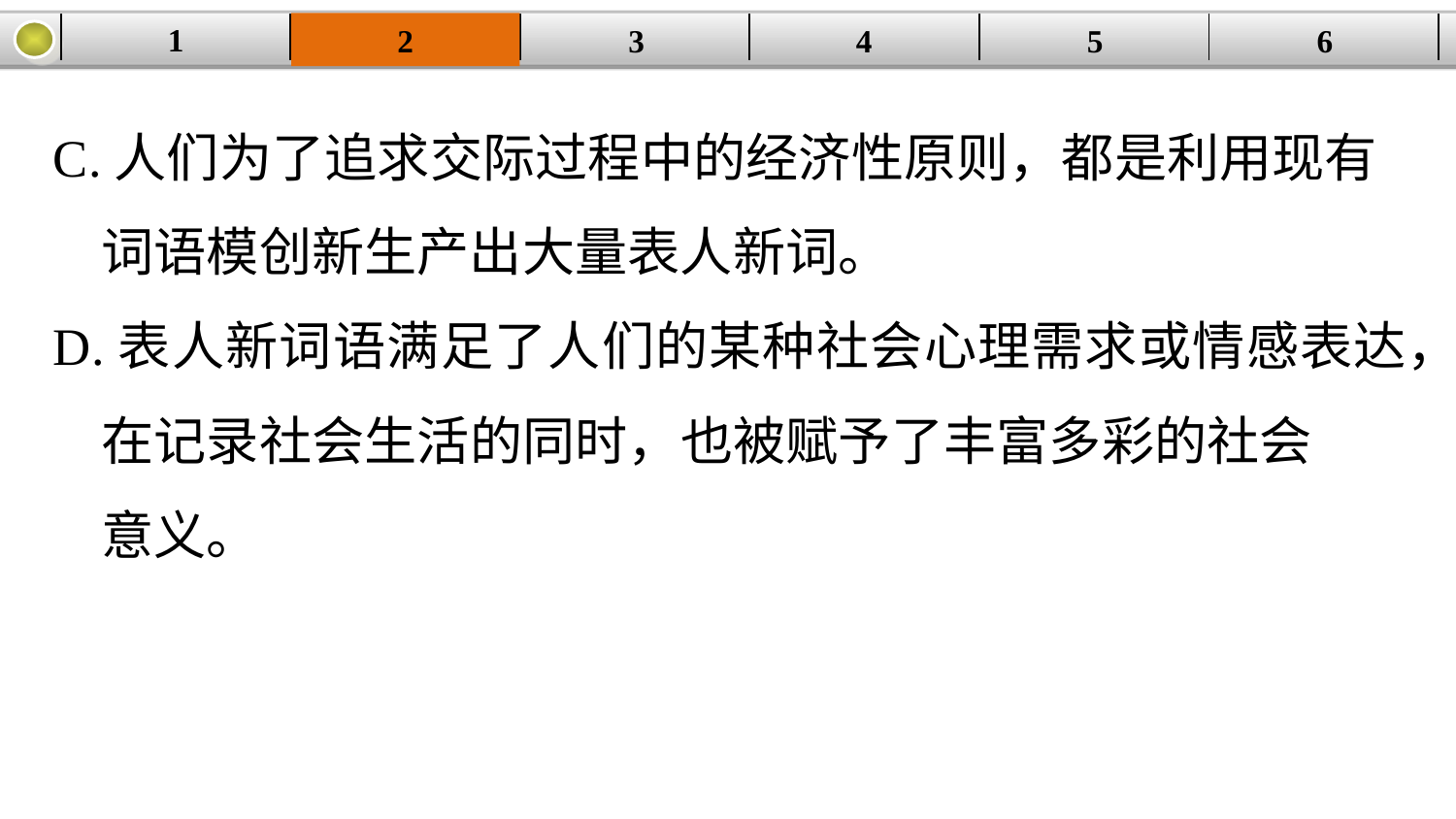

1
3
4
5
6
2
|  |  |  |  |  |  |
| --- | --- | --- | --- | --- | --- |

C.人们为了追求交际过程中的经济性原则，都是利用现有
   词语模创新生产出大量表人新词。
D.表人新词语满足了人们的某种社会心理需求或情感表达，
   在记录社会生活的同时，也被赋予了丰富多彩的社会
   意义。